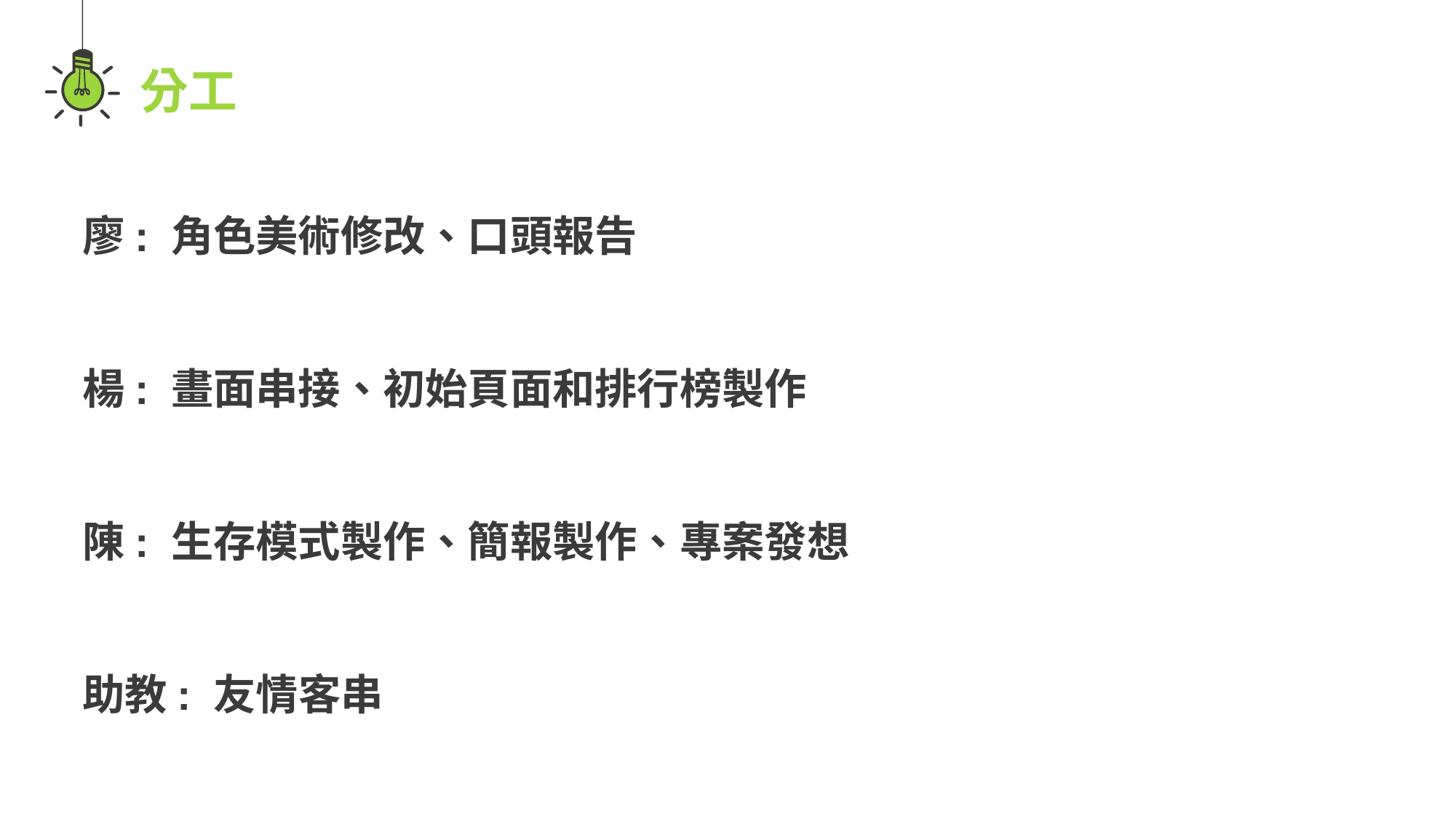

分工
廖: 角色美術修改、口頭報告

楊: 畫面串接、初始頁面和排行榜製作

陳: 生存模式製作、簡報製作、專案發想

助教: 友情客串